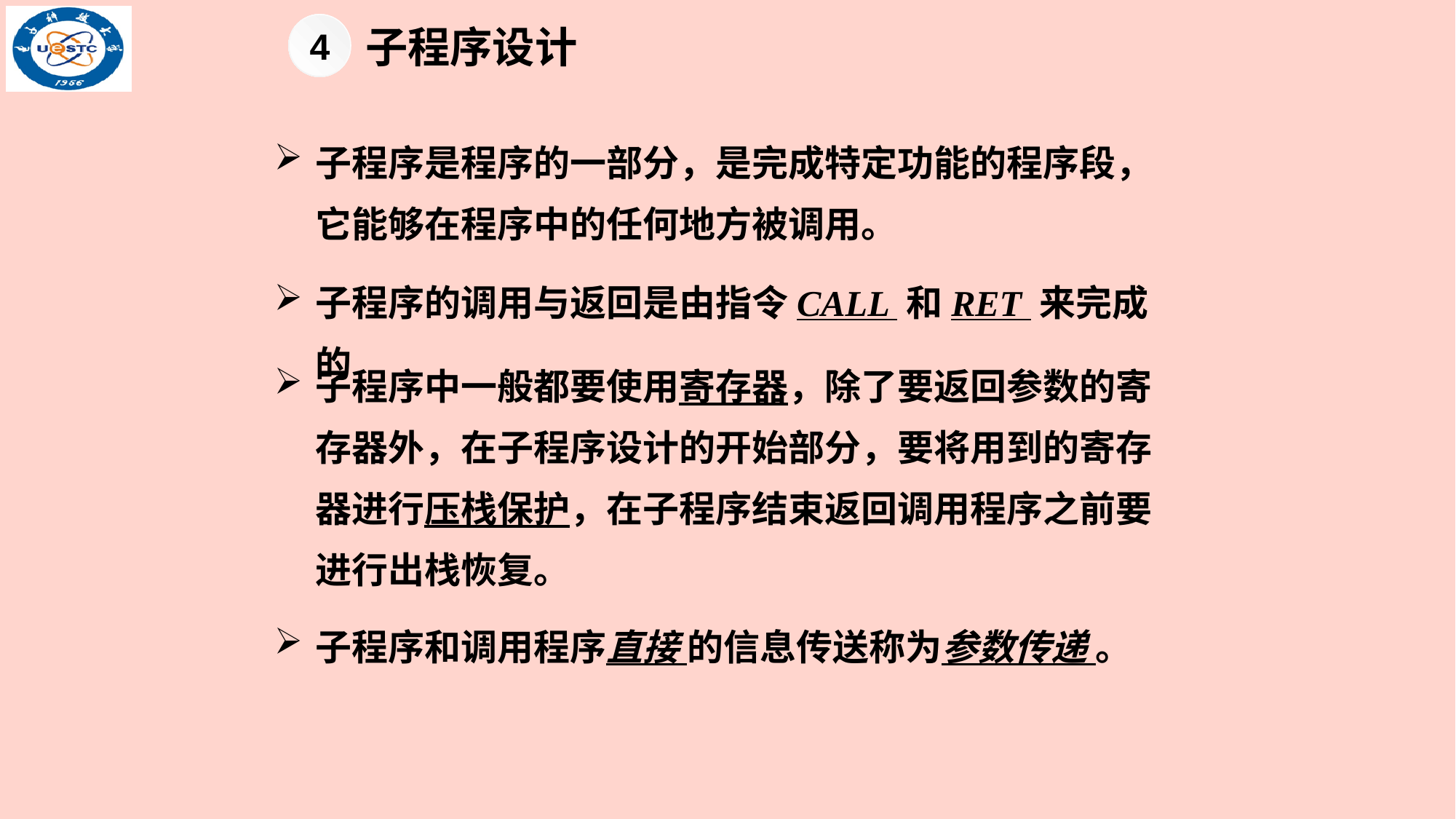

4
子程序设计
子程序是程序的一部分，是完成特定功能的程序段，它能够在程序中的任何地方被调用。
子程序的调用与返回是由指令CALL 和RET 来完成的
子程序中一般都要使用寄存器，除了要返回参数的寄存器外，在子程序设计的开始部分，要将用到的寄存器进行压栈保护，在子程序结束返回调用程序之前要进行出栈恢复。
子程序和调用程序直接 的信息传送称为参数传递 。